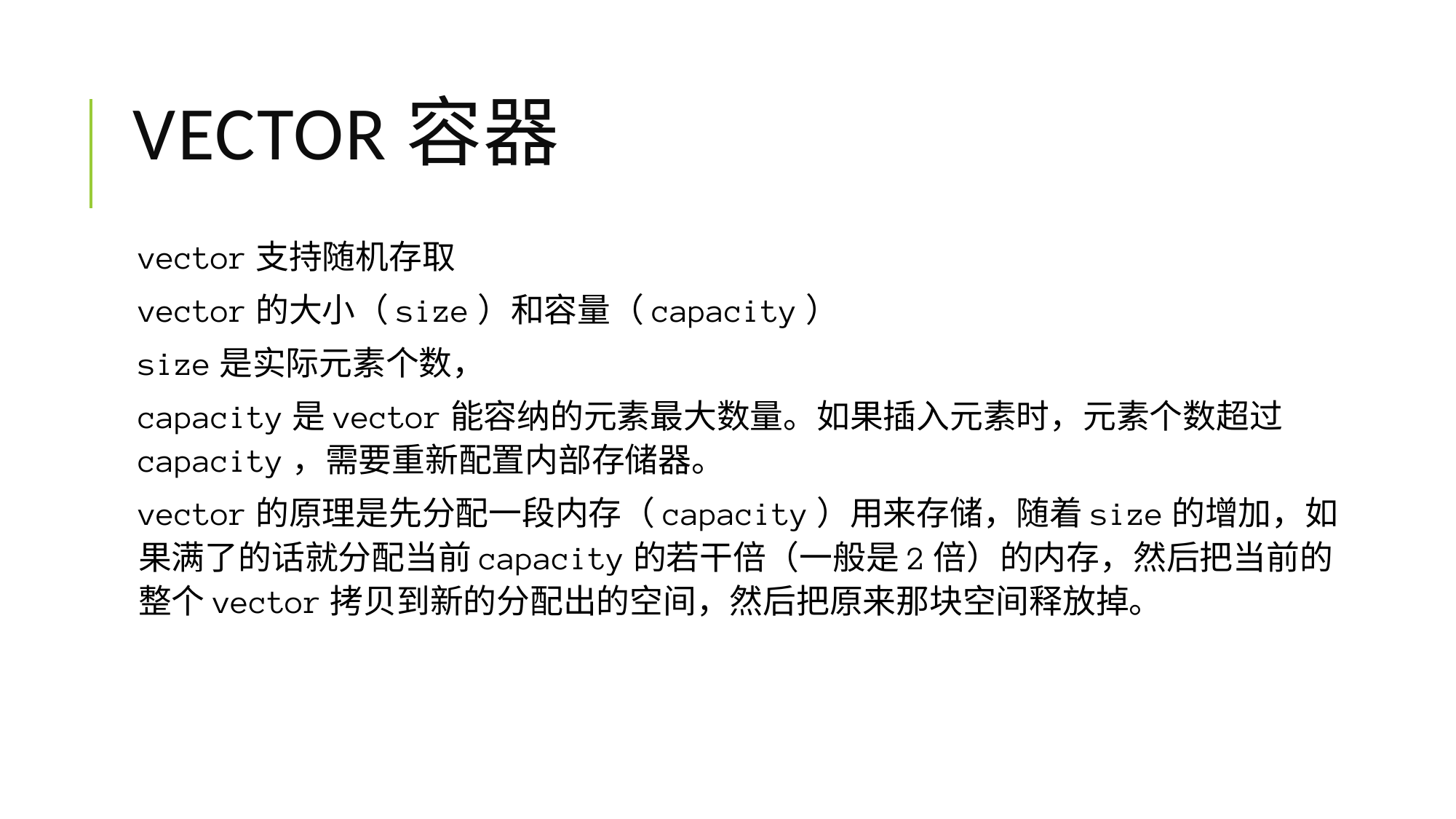

# vector容器
vector支持随机存取
vector的大小（size）和容量（capacity）
size是实际元素个数，
capacity是vector能容纳的元素最大数量。如果插入元素时，元素个数超过capacity，需要重新配置内部存储器。
vector的原理是先分配一段内存（capacity）用来存储，随着size的增加，如果满了的话就分配当前capacity的若干倍（一般是2倍）的内存，然后把当前的整个vector拷贝到新的分配出的空间，然后把原来那块空间释放掉。